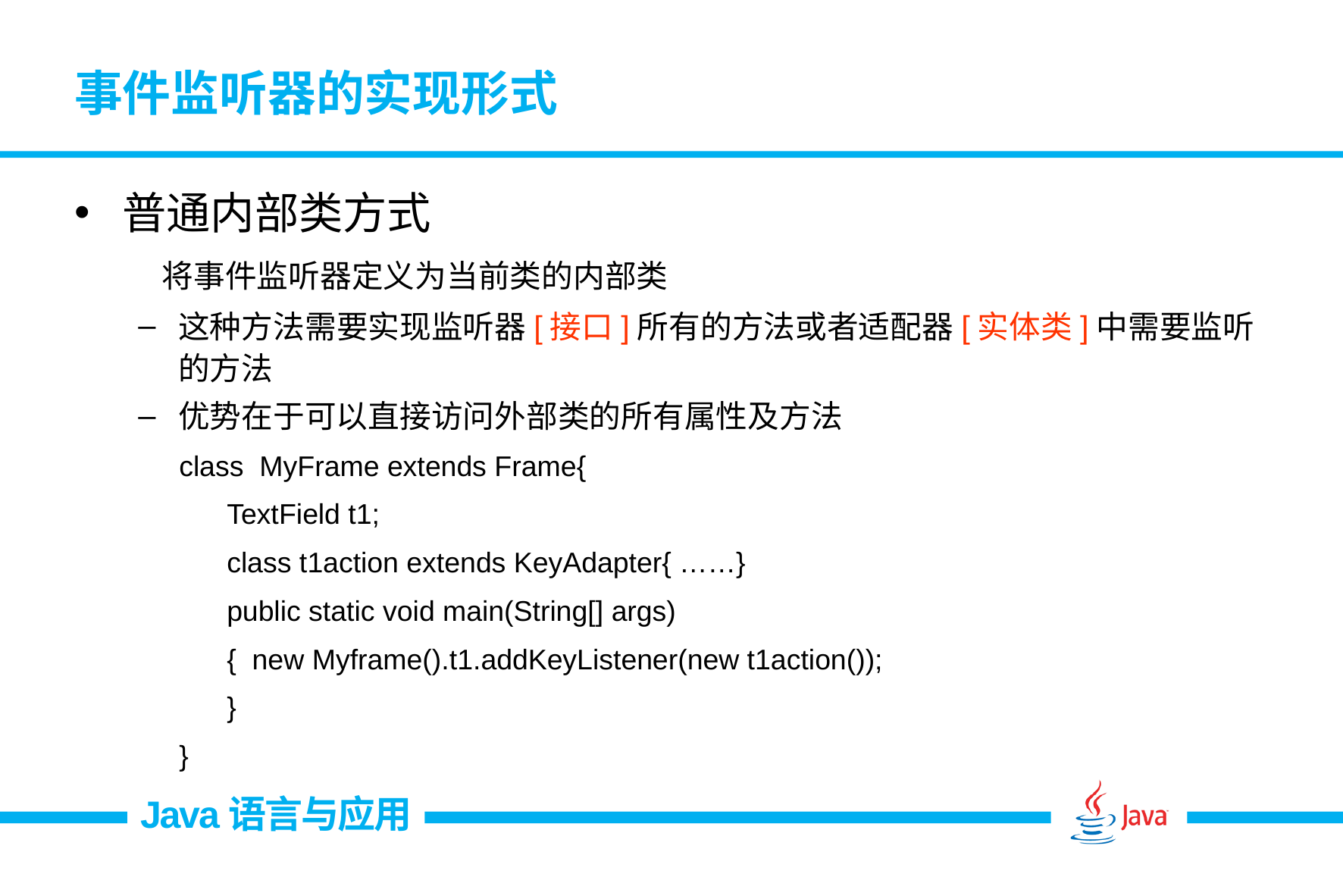

# 事件监听器的实现形式
普通内部类方式
    将事件监听器定义为当前类的内部类
这种方法需要实现监听器[接口]所有的方法或者适配器[实体类]中需要监听的方法
优势在于可以直接访问外部类的所有属性及方法
class  MyFrame extends Frame{
      TextField t1;
      class t1action extends KeyAdapter{ ……}
      public static void main(String[] args)
      {  new Myframe().t1.addKeyListener(new t1action());
      }
}